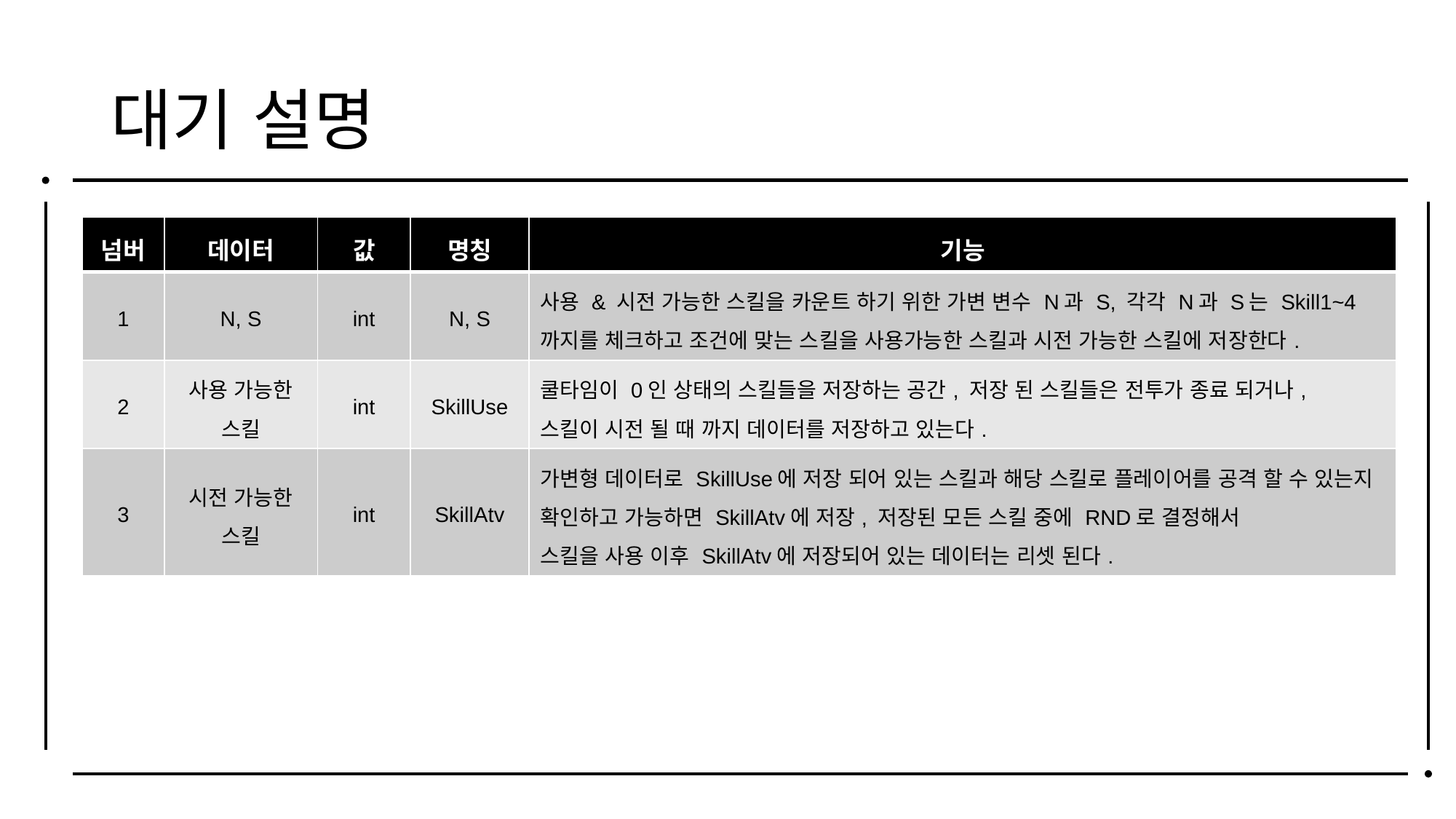

# 대기 설명
| 넘버 | 데이터 | 값 | 명칭 | 기능 |
| --- | --- | --- | --- | --- |
| 1 | N, S | int | N, S | 사용 & 시전 가능한 스킬을 카운트 하기 위한 가변 변수 N과 S, 각각 N과 S는 Skill1~4까지를 체크하고 조건에 맞는 스킬을 사용가능한 스킬과 시전 가능한 스킬에 저장한다. |
| 2 | 사용 가능한 스킬 | int | SkillUse | 쿨타임이 0인 상태의 스킬들을 저장하는 공간, 저장 된 스킬들은 전투가 종료 되거나, 스킬이 시전 될 때 까지 데이터를 저장하고 있는다. |
| 3 | 시전 가능한 스킬 | int | SkillAtv | 가변형 데이터로 SkillUse에 저장 되어 있는 스킬과 해당 스킬로 플레이어를 공격 할 수 있는지 확인하고 가능하면 SkillAtv에 저장, 저장된 모든 스킬 중에 RND로 결정해서 스킬을 사용 이후 SkillAtv에 저장되어 있는 데이터는 리셋 된다. |
대기 -> 이동 가능 지역으로 이동 -> 발견 여부? -> 추격 상태로 이동